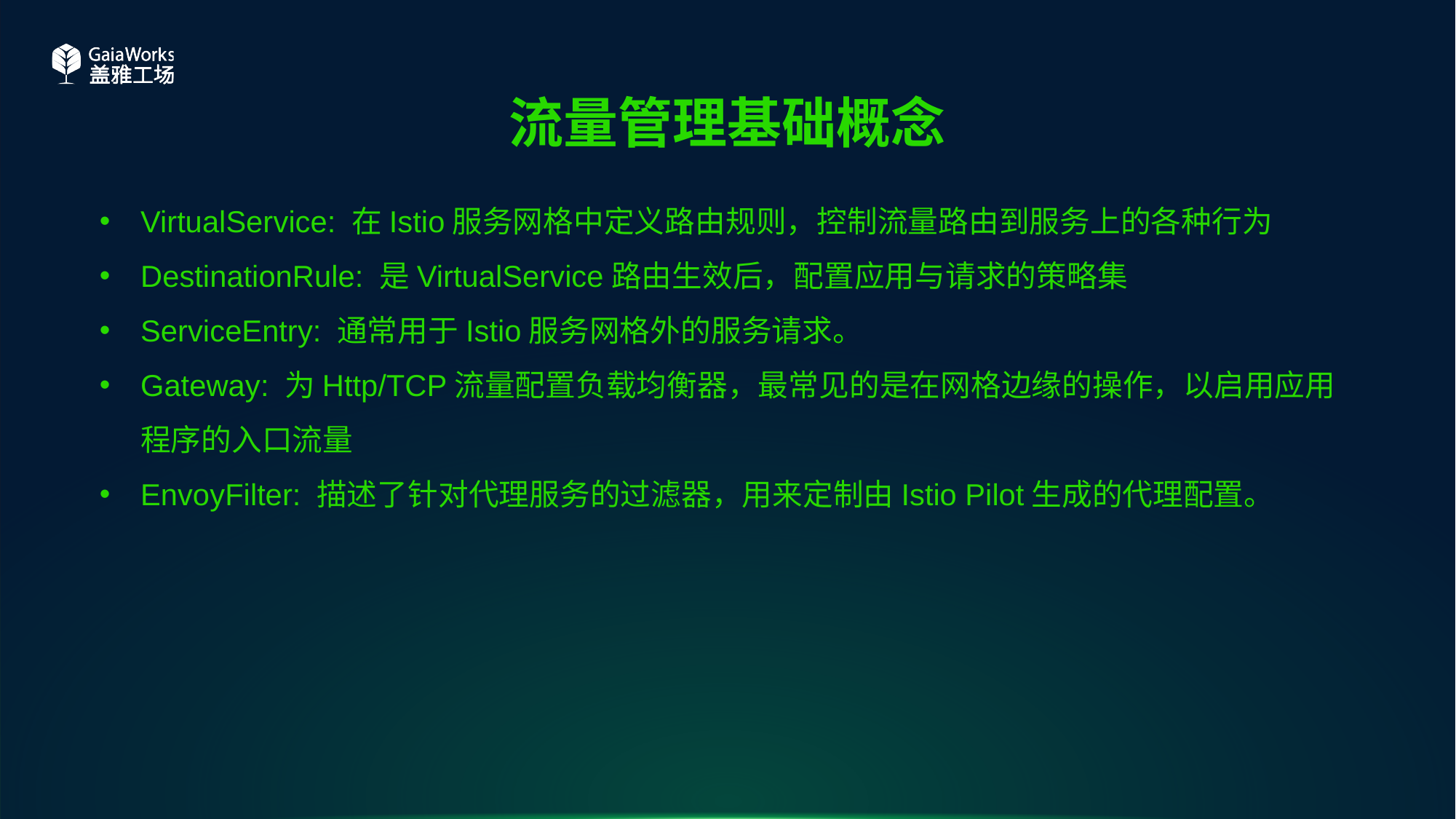

# 流量管理基础概念
VirtualService: 在Istio服务网格中定义路由规则，控制流量路由到服务上的各种行为
DestinationRule: 是VirtualService路由生效后，配置应用与请求的策略集
ServiceEntry: 通常用于Istio服务网格外的服务请求。
Gateway: 为Http/TCP流量配置负载均衡器，最常见的是在网格边缘的操作，以启用应用程序的入口流量
EnvoyFilter: 描述了针对代理服务的过滤器，用来定制由Istio Pilot生成的代理配置。